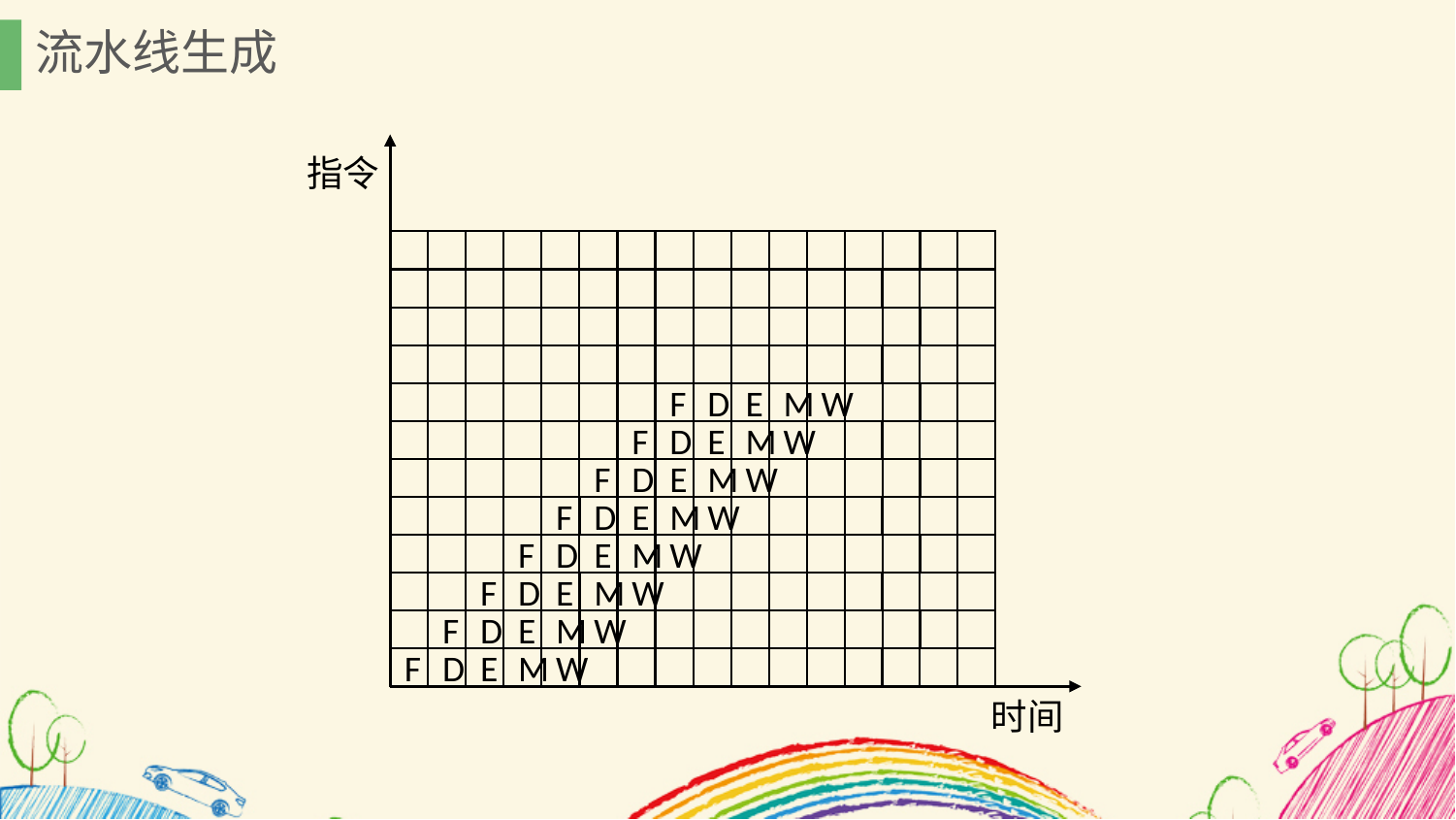

流水线生成
指令

E
M
W
D

F

E
M
W
D

F

W

M
F
D
E

W

M
F
D
E

E
M
W
D

F

E
M
W
D

F

W

M
F
D
E

W

M
F
D
E

时间